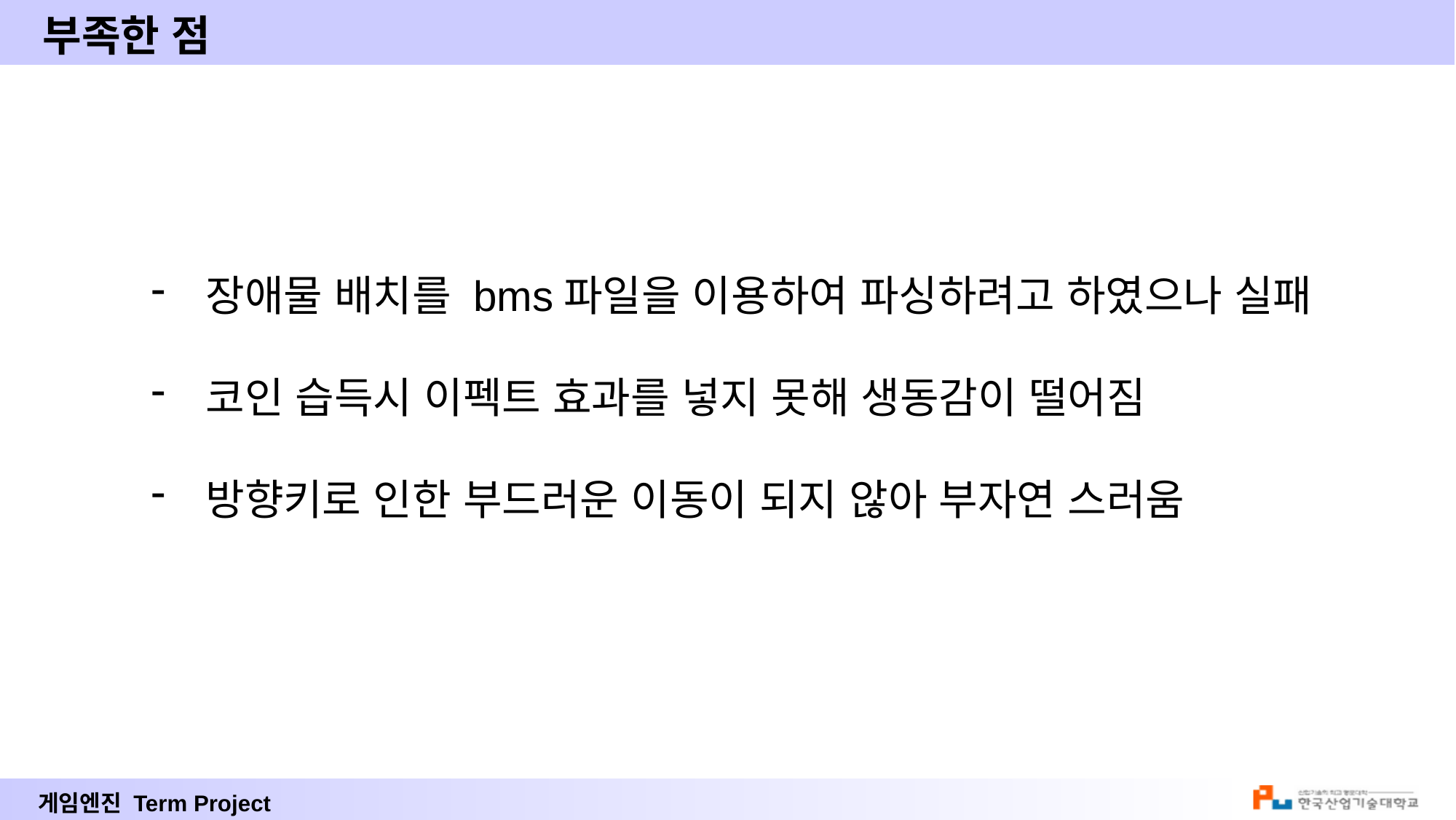

부족한 점
장애물 배치를 bms파일을 이용하여 파싱하려고 하였으나 실패

코인 습득시 이펙트 효과를 넣지 못해 생동감이 떨어짐

방향키로 인한 부드러운 이동이 되지 않아 부자연 스러움